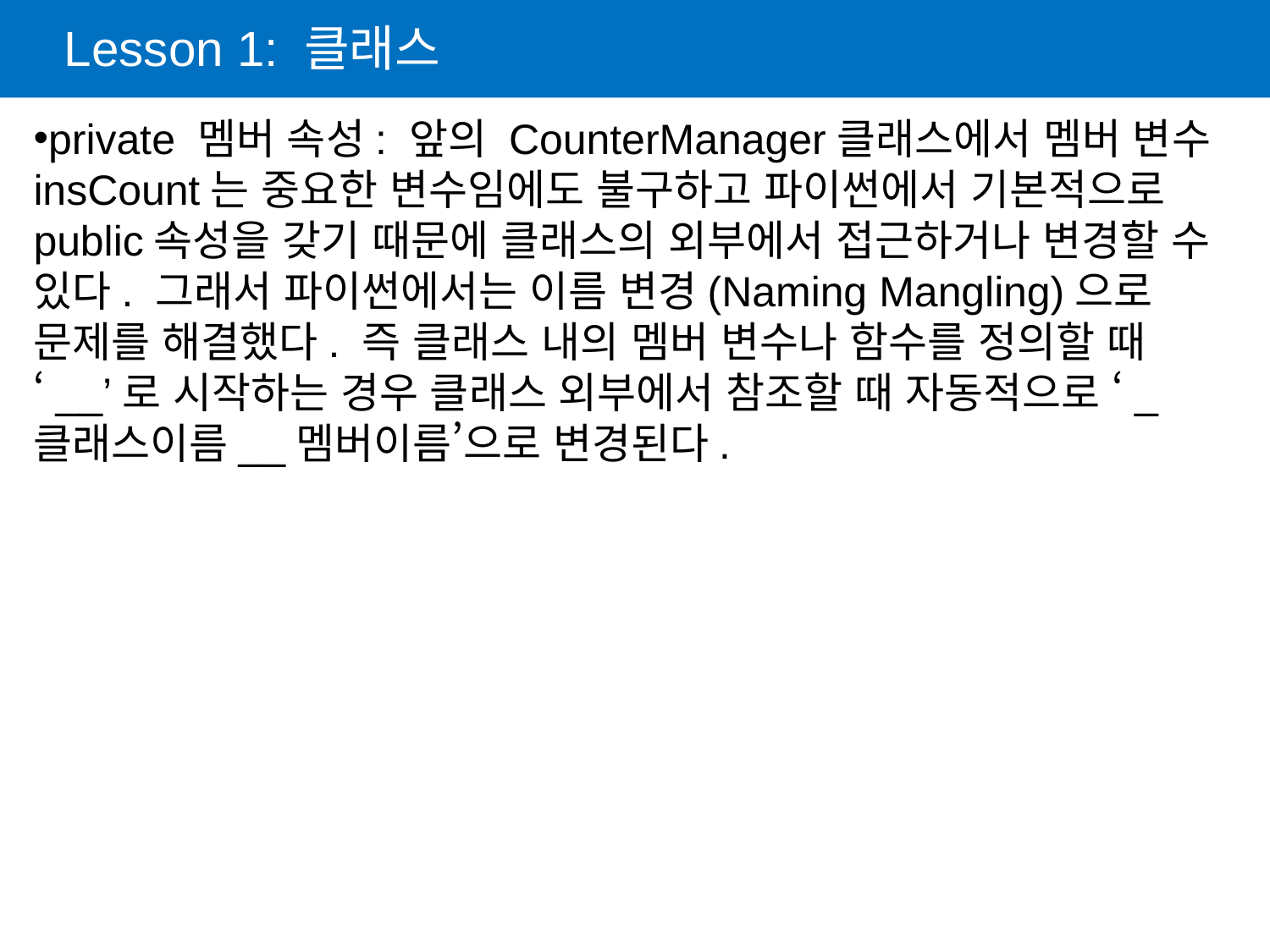

# Lesson 1: 클래스
private 멤버 속성: 앞의 CounterManager클래스에서 멤버 변수 insCount는 중요한 변수임에도 불구하고 파이썬에서 기본적으로 public속성을 갖기 때문에 클래스의 외부에서 접근하거나 변경할 수 있다. 그래서 파이썬에서는 이름 변경(Naming Mangling)으로 문제를 해결했다. 즉 클래스 내의 멤버 변수나 함수를 정의할 때 ‘__’로 시작하는 경우 클래스 외부에서 참조할 때 자동적으로 ‘_클래스이름__멤버이름’으로 변경된다.